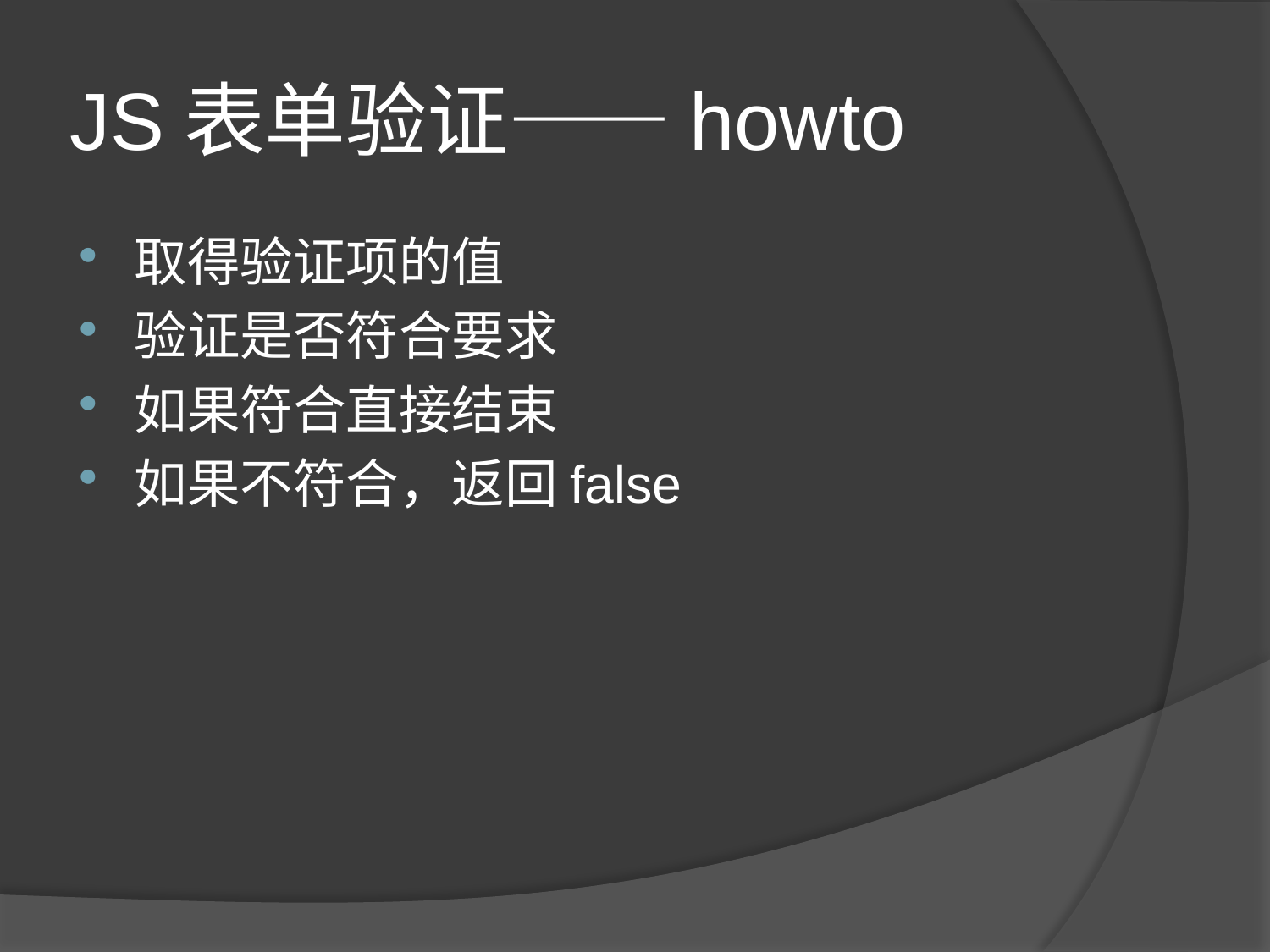

# JS表单验证——howto
取得验证项的值
验证是否符合要求
如果符合直接结束
如果不符合，返回false